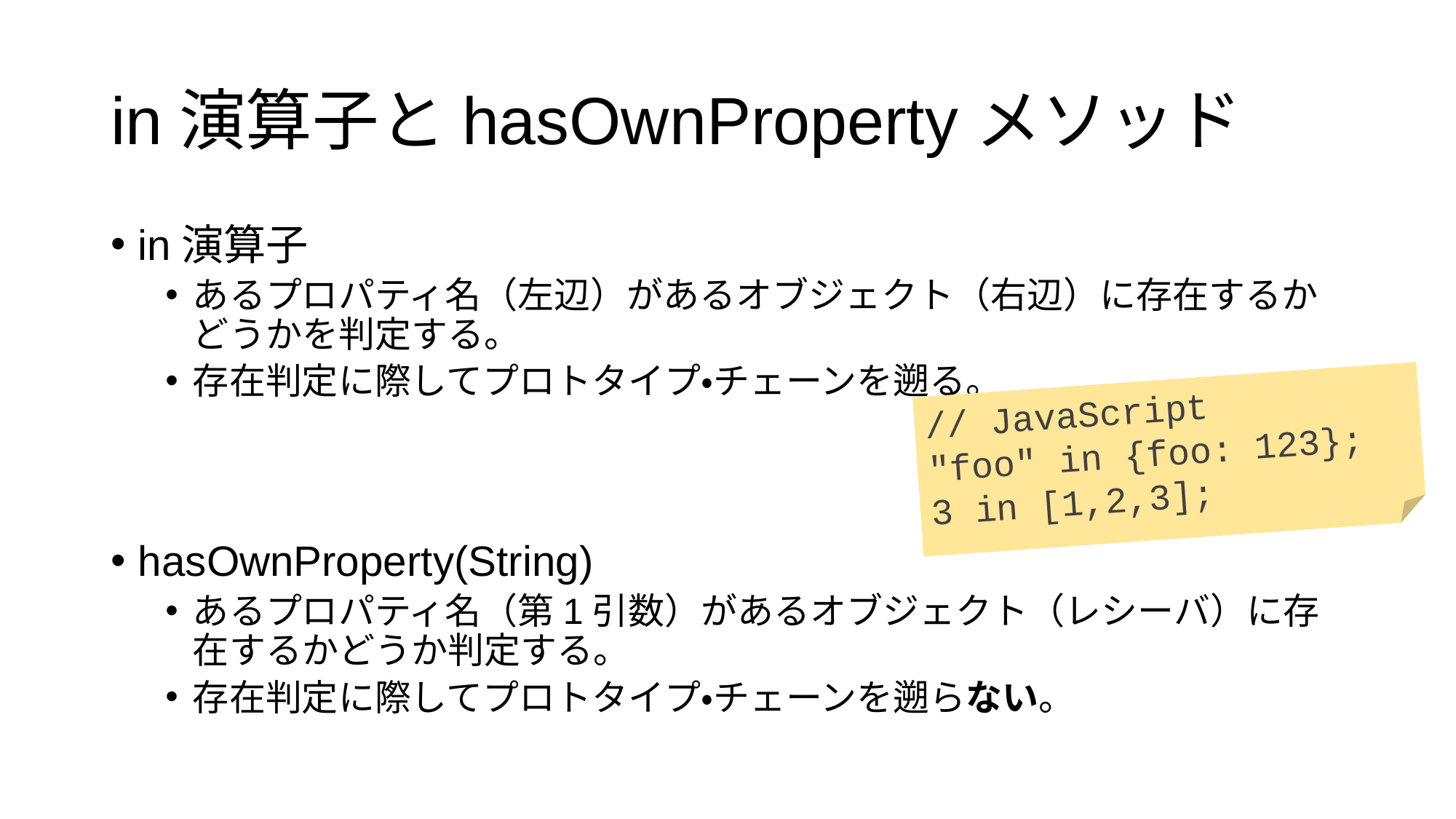

# in演算子とhasOwnPropertyメソッド
in演算子
あるプロパティ名（左辺）があるオブジェクト（右辺）に存在するかどうかを判定する。
存在判定に際してプロトタイプ・チェーンを遡る。

hasOwnProperty(String)
あるプロパティ名（第1引数）があるオブジェクト（レシーバ）に存在するかどうか判定する。
存在判定に際してプロトタイプ・チェーンを遡らない。

// JavaScript
"foo" in {foo: 123};
3 in [1,2,3];